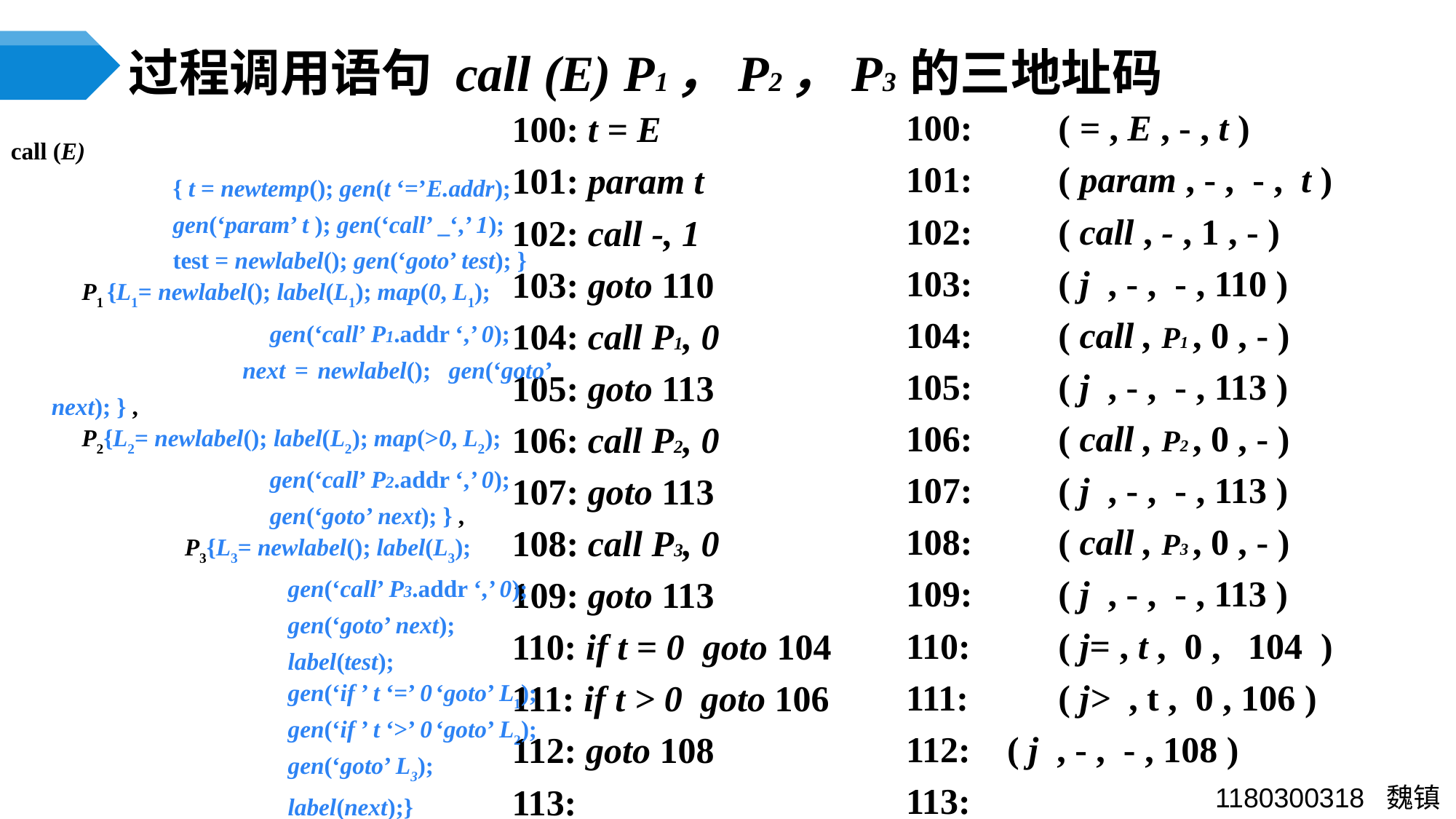

# 过程调用语句 call (E) P1，P2，P3 的三地址码
100: t = E
101: param t
102: call -, 1
103: goto 110
104: call P1, 0
105: goto 113
106: call P2, 0
107: goto 113
108: call P3, 0
109: goto 113
110: if t = 0  goto 104
111: if t > 0  goto 106
112: goto 108
113:

100:	( = , E , - , t )
101: 	( param , - ,  - ,  t )
102: 	( call , - , 1 , - )
103: 	( j  , - ,  - , 110 )
104: 	( call , P1 , 0 , - )
105: 	( j  , - ,  - , 113 )
106: 	( call , P2 , 0 , - )
107: 	( j  , - ,  - , 113 )
108: 	( call , P3 , 0 , - )
109: 	( j  , - ,  - , 113 )
110: 	( j= , t ,  0 ,   104  )
111: 	( j>  , t ,  0 , 106 )
112:    ( j  , - ,  - , 108 )
113:

call (E)
		  { t = newtemp(); gen(t ‘=’E.addr);
		  gen(‘param’ t ); gen(‘call’ _‘,’ 1);
		  test = newlabel(); gen(‘goto’ test); }
  	     P1 {L1= newlabel(); label(L1); map(0, L1);
			gen(‘call’ P1.addr ‘,’ 0);
		         next = newlabel();  gen(‘goto’ next); } ,
	     P2{L2= newlabel(); label(L2); map(>0, L2);
			gen(‘call’ P2.addr ‘,’ 0);
			gen(‘goto’ next); } ,
		    P3{L3= newlabel(); label(L3);
			   gen(‘call’ P3.addr ‘,’ 0);
			   gen(‘goto’ next);
 			   label(test);
	 	 	   gen(‘if ’ t ‘=’ 0 ‘goto’ L1);
	 	  	   gen(‘if ’ t ‘>’ 0 ‘goto’ L2);
			   gen(‘goto’ L3);
			   label(next);}
1180300318  魏镇